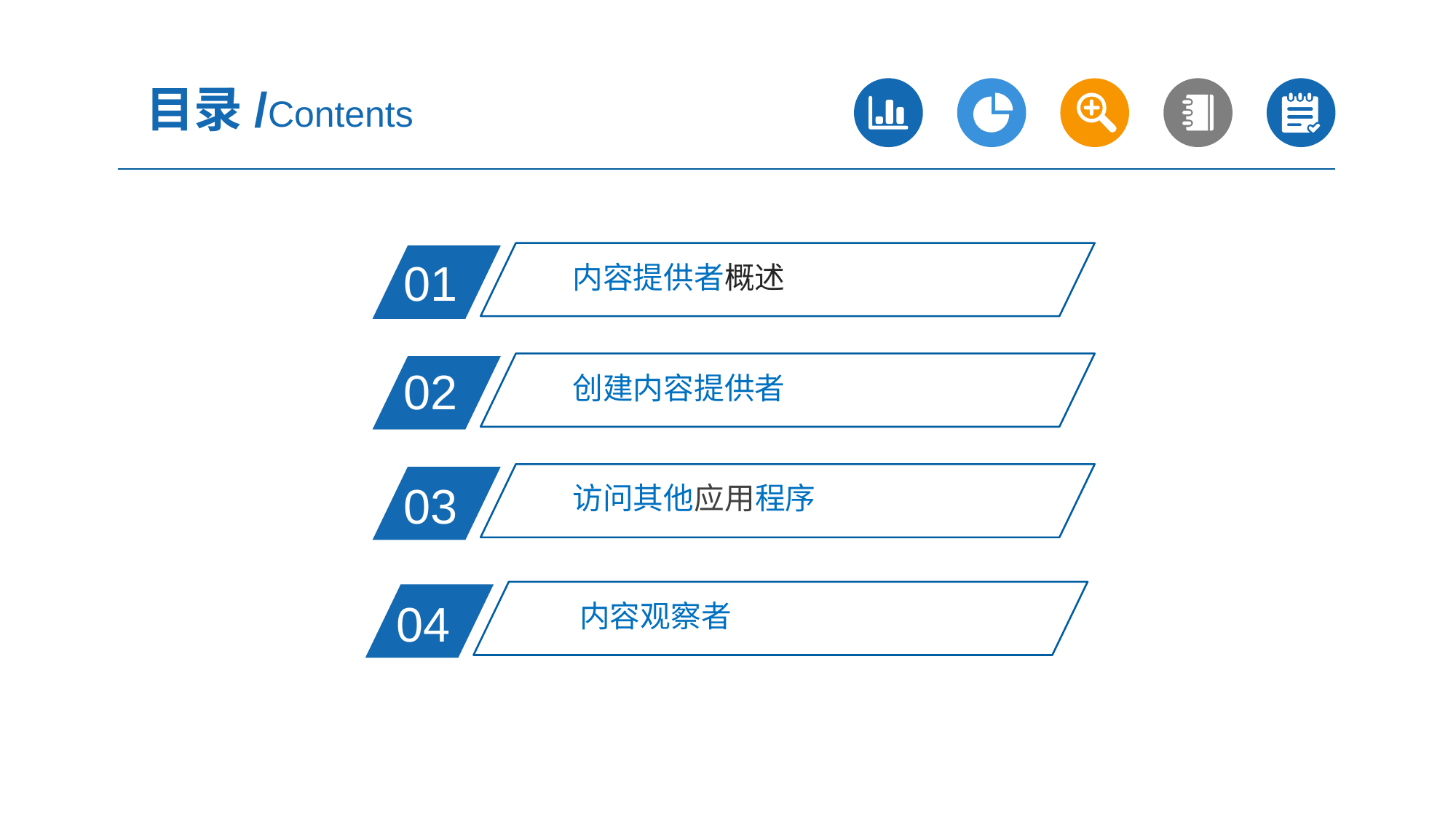

目录/Contents

内容提供者概述

01

创建内容提供者
02

访问其他应用程序

03

 内容观察者

04